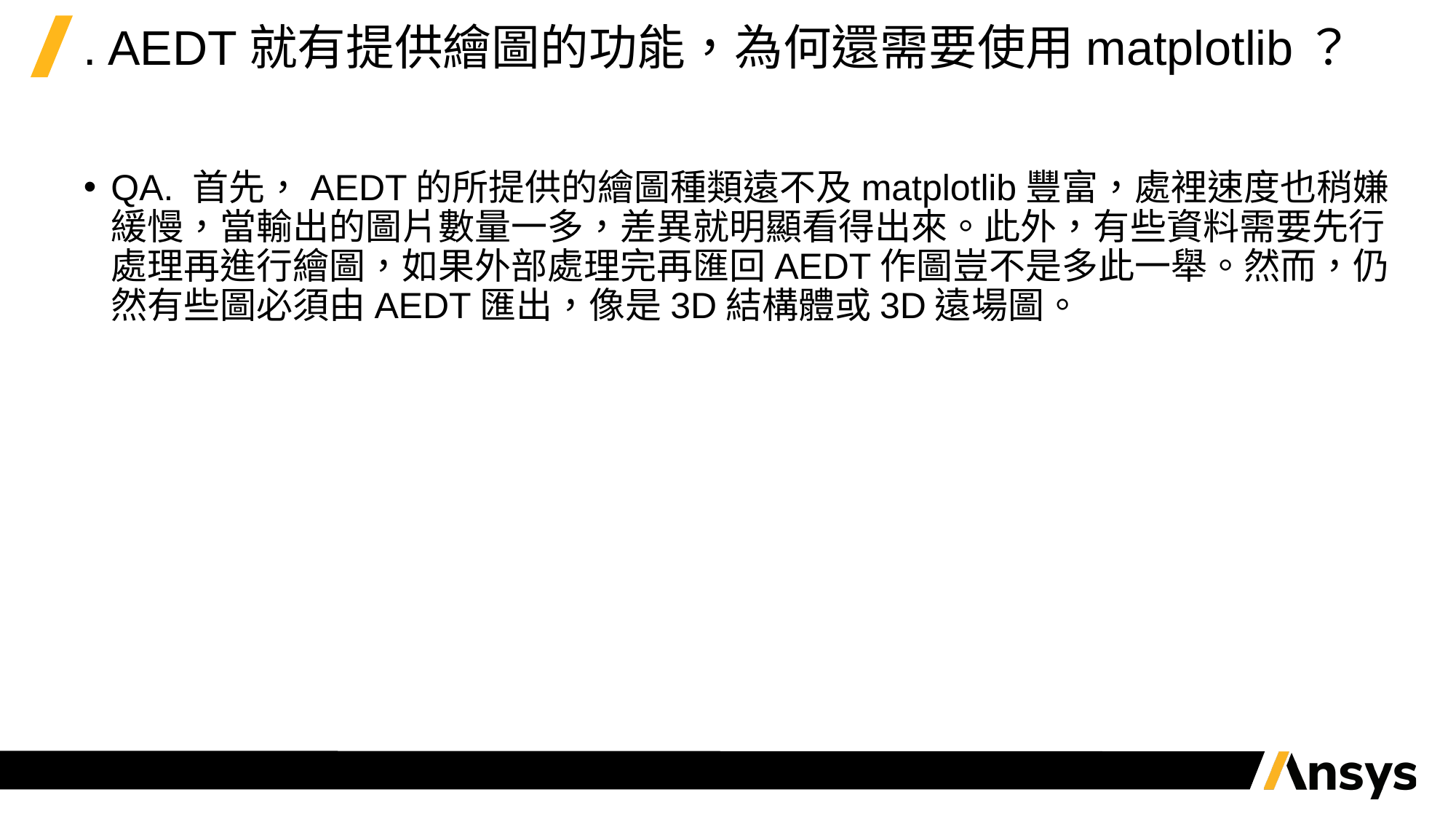

# . AEDT就有提供繪圖的功能，為何還需要使用matplotlib？
QA. 首先，AEDT的所提供的繪圖種類遠不及matplotlib豐富，處裡速度也稍嫌緩慢，當輸出的圖片數量一多，差異就明顯看得出來。此外，有些資料需要先行處理再進行繪圖，如果外部處理完再匯回AEDT作圖豈不是多此一舉。然而，仍然有些圖必須由AEDT匯出，像是3D結構體或3D遠場圖。